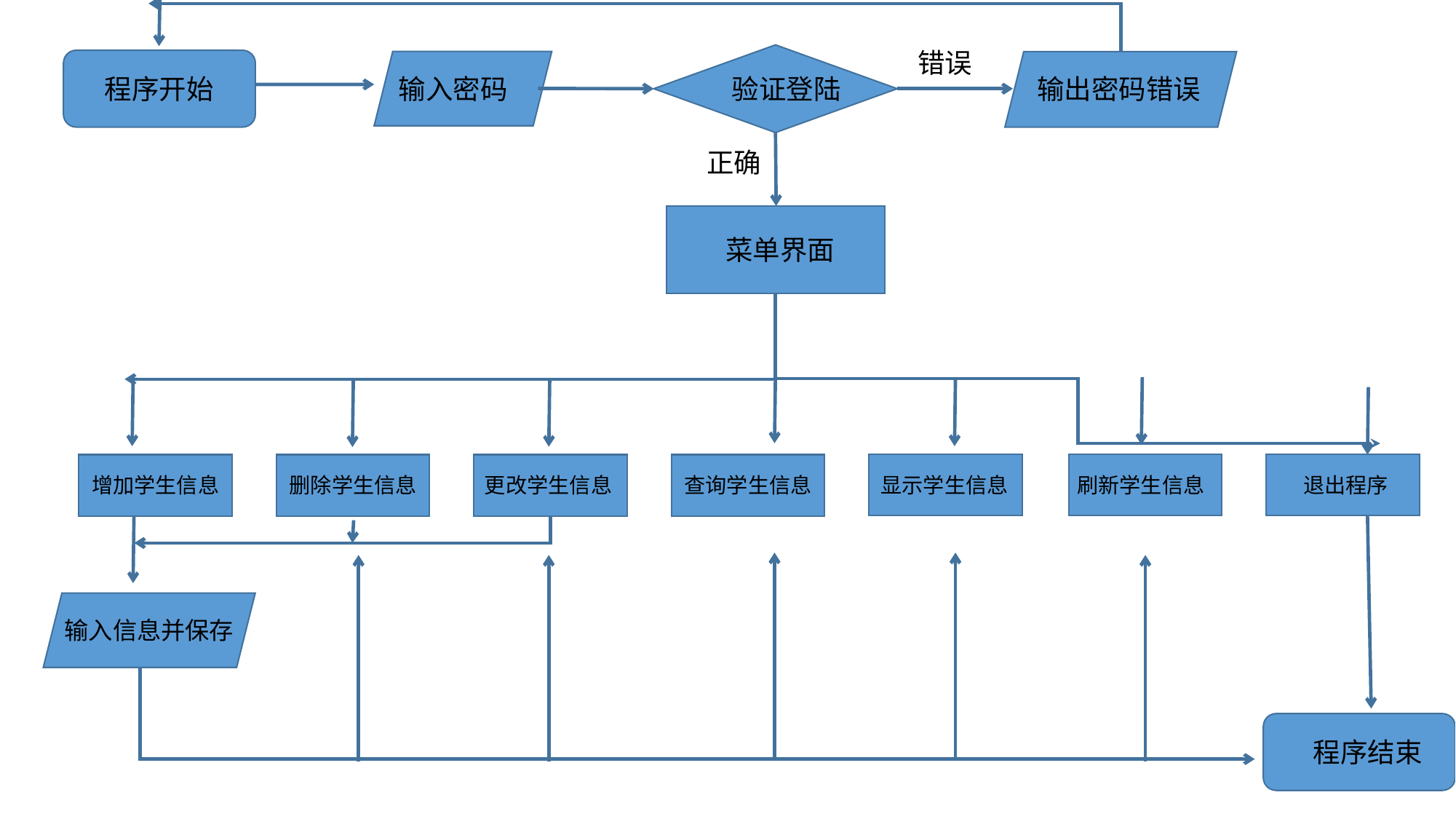

错误

程序开始
输入密码
验证登陆
输出密码错误
正确

  菜单界面

显示学生信息
     退出程序
增加学生信息
删除学生信息
更改学生信息
查询学生信息
刷新学生信息

输入信息并保存

程序结束